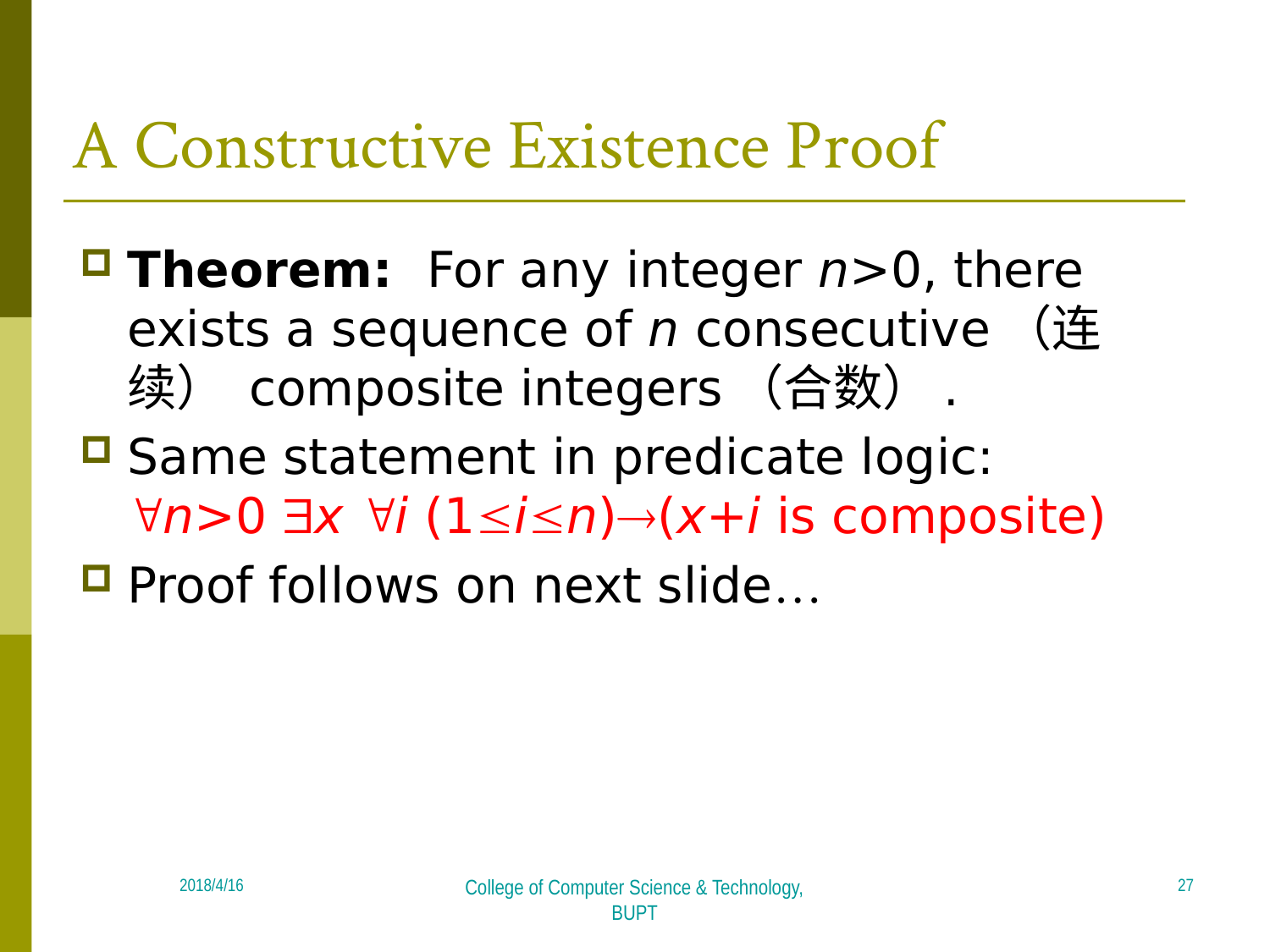

# A Constructive Existence Proof
Theorem:  For any integer n>0, there exists a sequence of n consecutive（连续） composite integers（合数）.
Same statement in predicate logic:
∀n>0 ∃x ∀i (1≤i≤n)→(x+i is composite)
Proof follows on next slide…
27
2018/4/16
College of Computer Science & Technology, BUPT